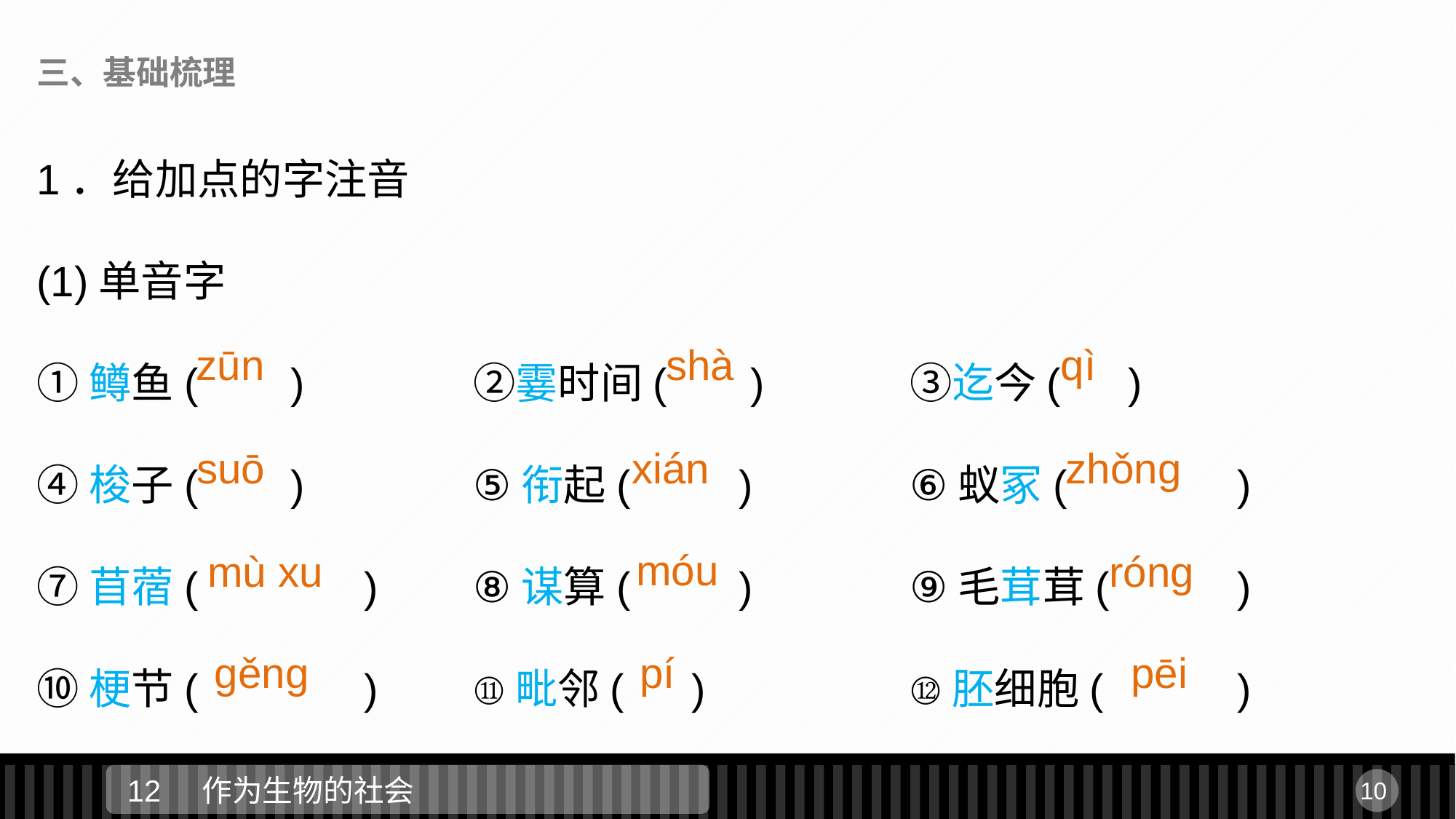

三、基础梳理
1．给加点的字注音
(1)单音字
①鳟鱼(	   )　　　	②霎时间(	     )　　	③迄今(	)
④梭子(	   )  		⑤衔起(	    )  		⑥蚁冢(		)
⑦苜蓿(		)  	⑧谋算(	    )  		⑨毛茸茸(		)
⑩梗节(		)  	⑪毗邻(	)  		⑫胚细胞(		)
zūn
shà
qì
suō
xián
zhǒnɡ
móu
mù xu
rónɡ
ɡěnɡ
pí
pēi